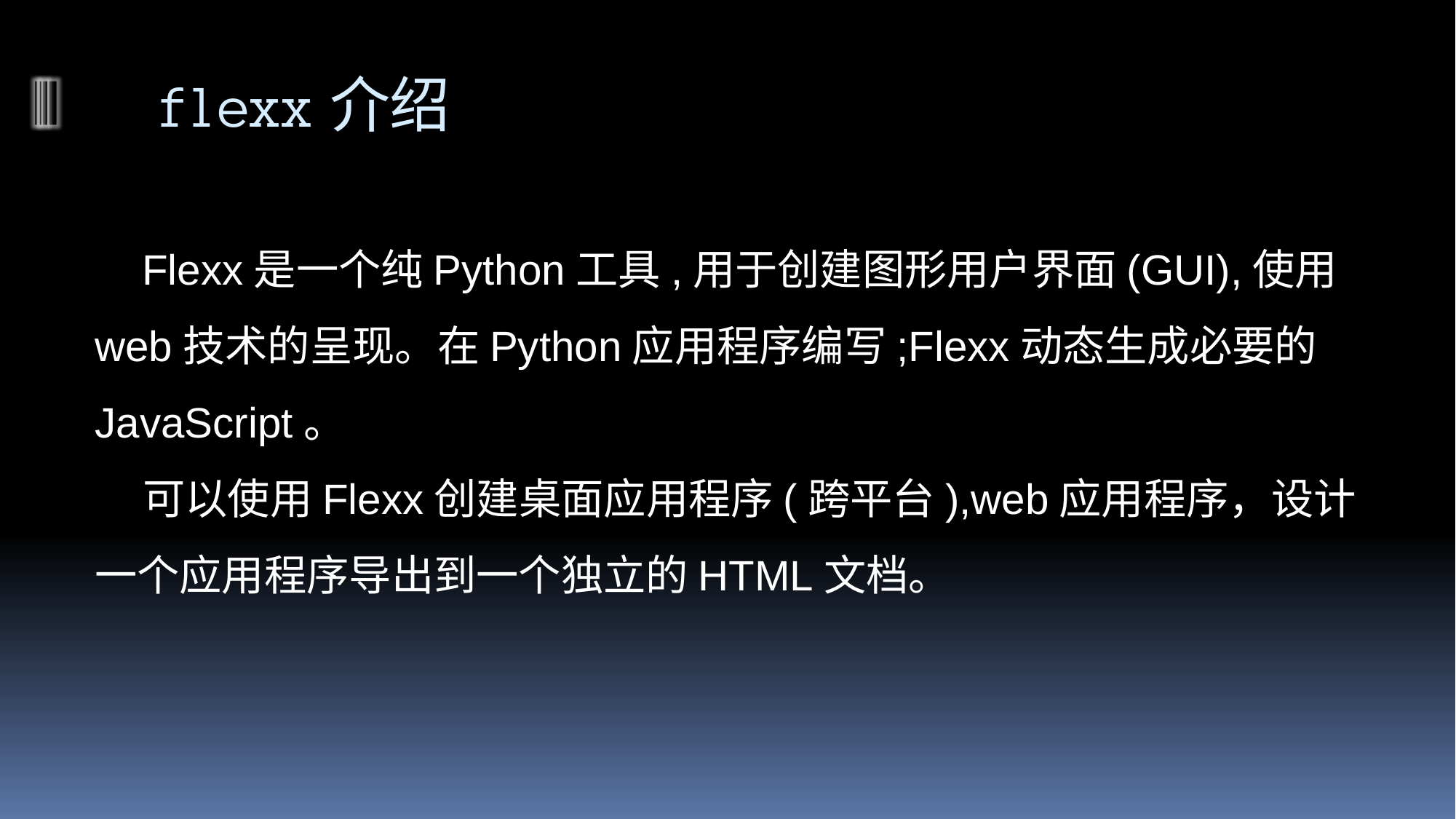

# flexx介绍
    Flexx是一个纯Python工具,用于创建图形用户界面(GUI),使用web技术的呈现。在Python应用程序编写;Flexx动态生成必要的JavaScript。
    可以使用Flexx创建桌面应用程序(跨平台),web应用程序，设计一个应用程序导出到一个独立的HTML文档。